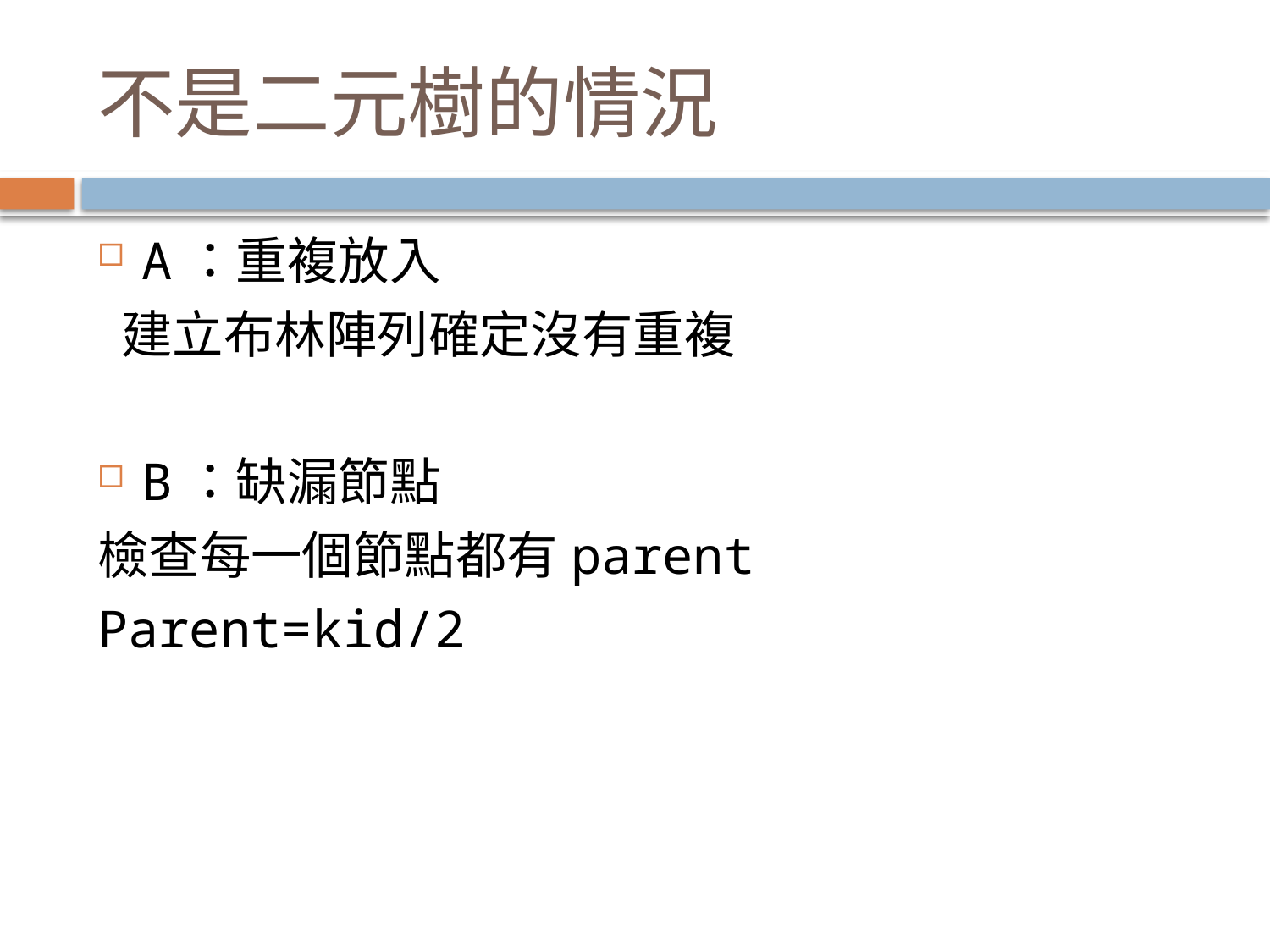

# 不是二元樹的情況
A：重複放入
 建立布林陣列確定沒有重複

B：缺漏節點
檢查每一個節點都有parent
Parent=kid/2